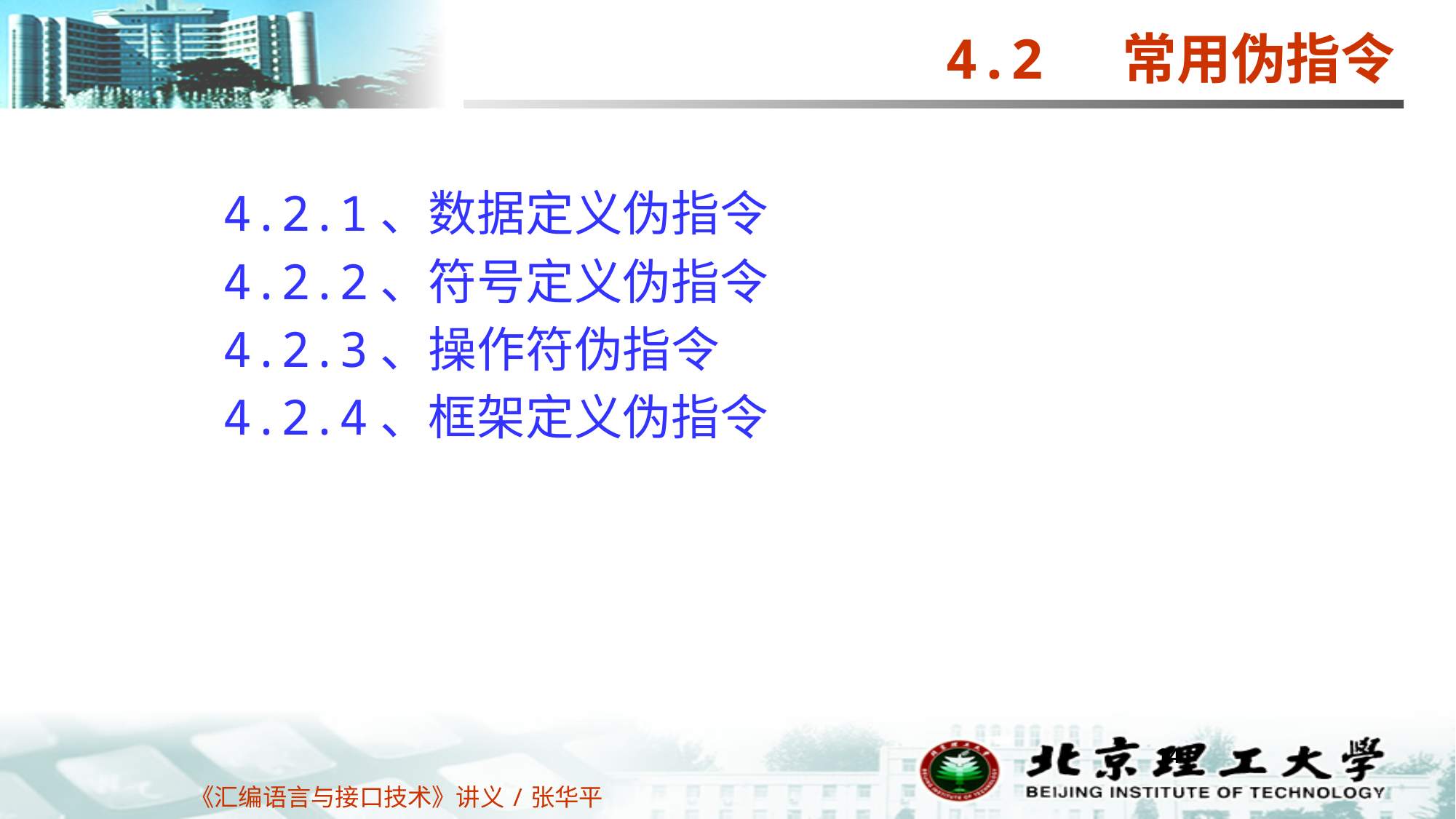

4.2  常用伪指令
4.2.1、数据定义伪指令
4.2.2、符号定义伪指令
4.2.3、操作符伪指令
4.2.4、框架定义伪指令

14